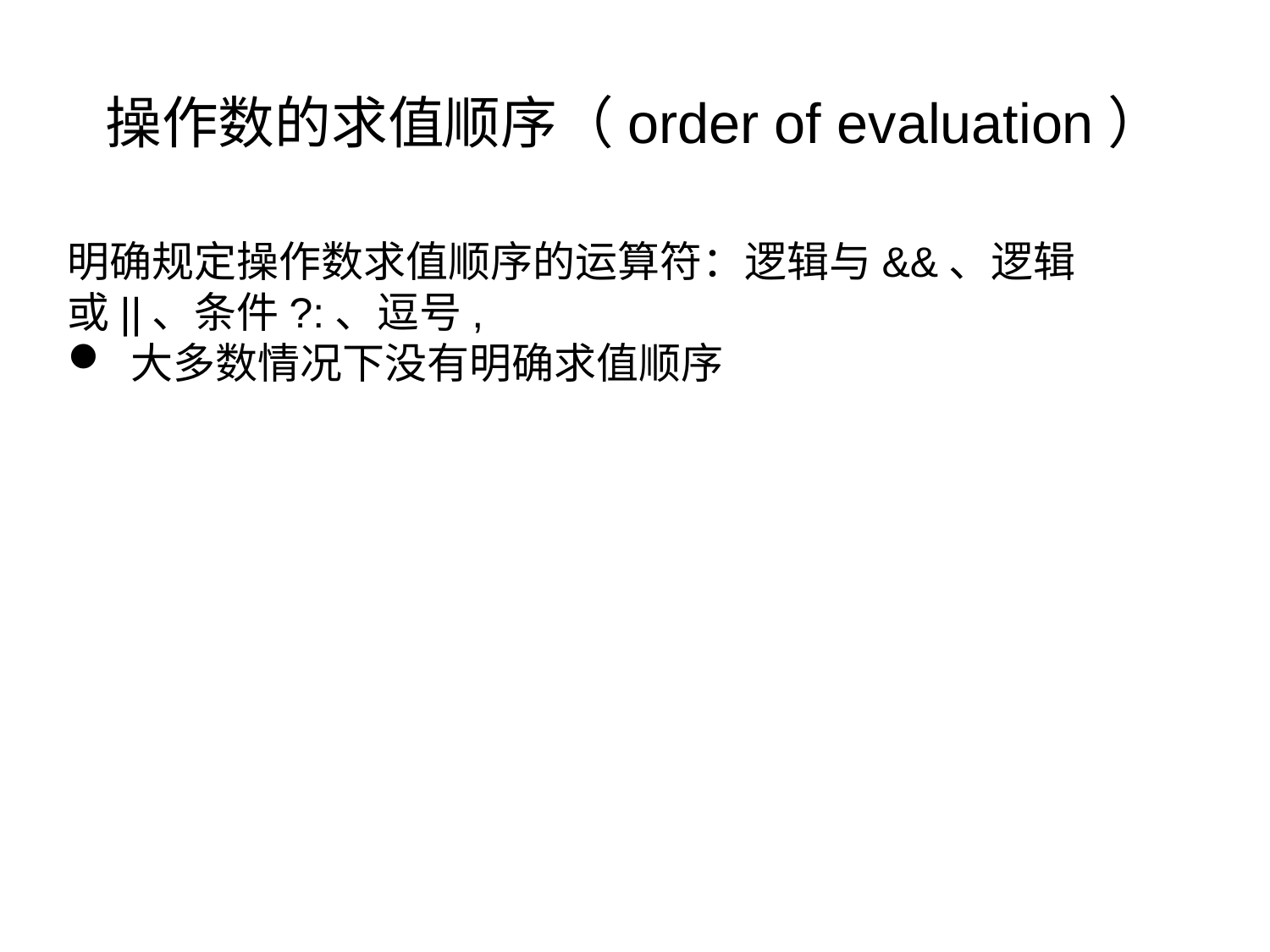

操作数的求值顺序（order of evaluation）
明确规定操作数求值顺序的运算符：逻辑与&&、逻辑或||、条件?:、逗号,
大多数情况下没有明确求值顺序